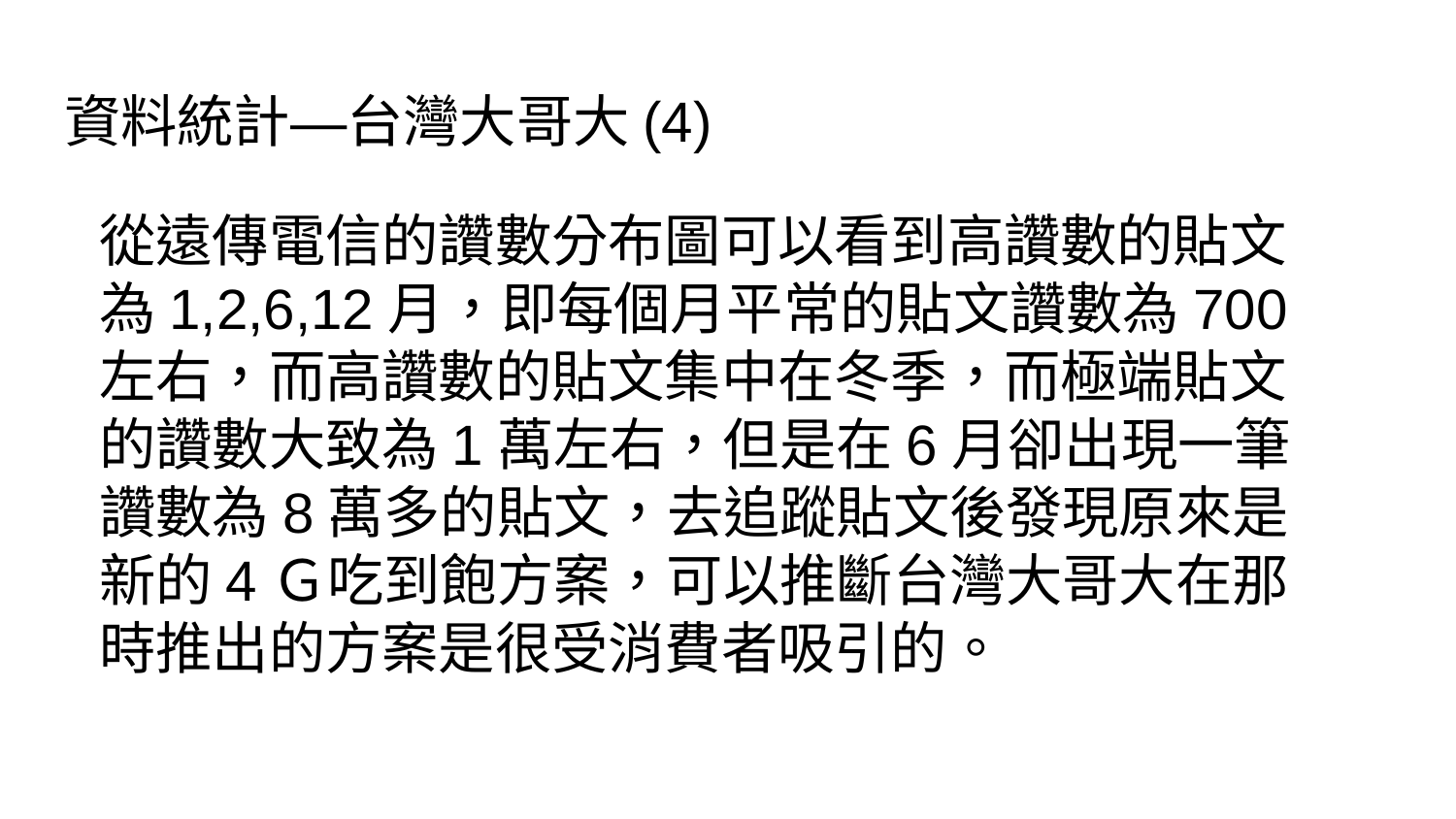

# 資料統計—台灣大哥大(4)

從遠傳電信的讚數分布圖可以看到高讚數的貼文為1,2,6,12月，即每個月平常的貼文讚數為700左右，而高讚數的貼文集中在冬季，而極端貼文的讚數大致為1萬左右，但是在6月卻出現一筆讚數為8萬多的貼文，去追蹤貼文後發現原來是新的4Ｇ吃到飽方案，可以推斷台灣大哥大在那時推出的方案是很受消費者吸引的。